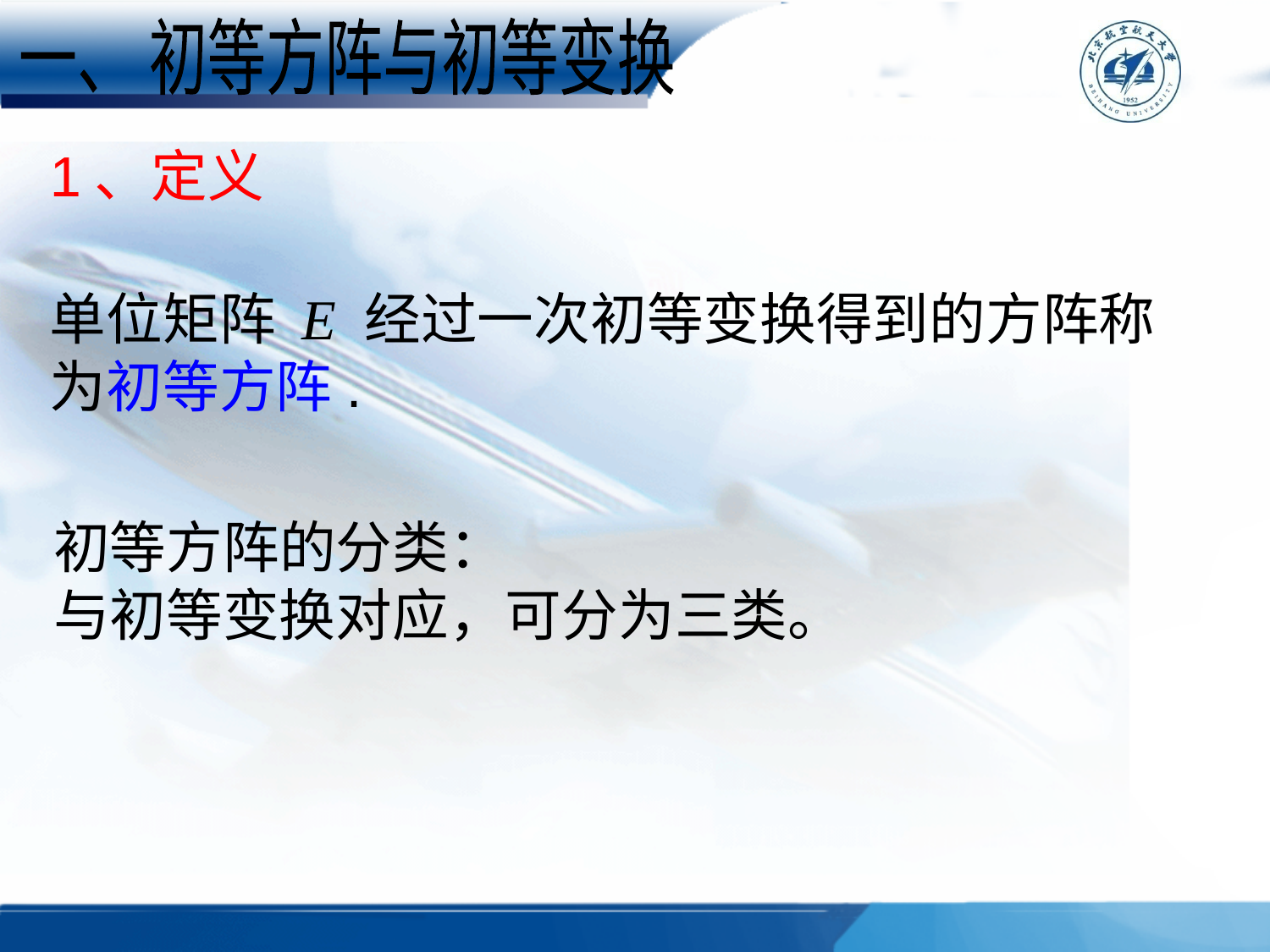

一、 初等方阵与初等变换
1、定义
单位矩阵 E 经过一次初等变换得到的方阵称为初等方阵.
初等方阵的分类：
与初等变换对应，可分为三类。